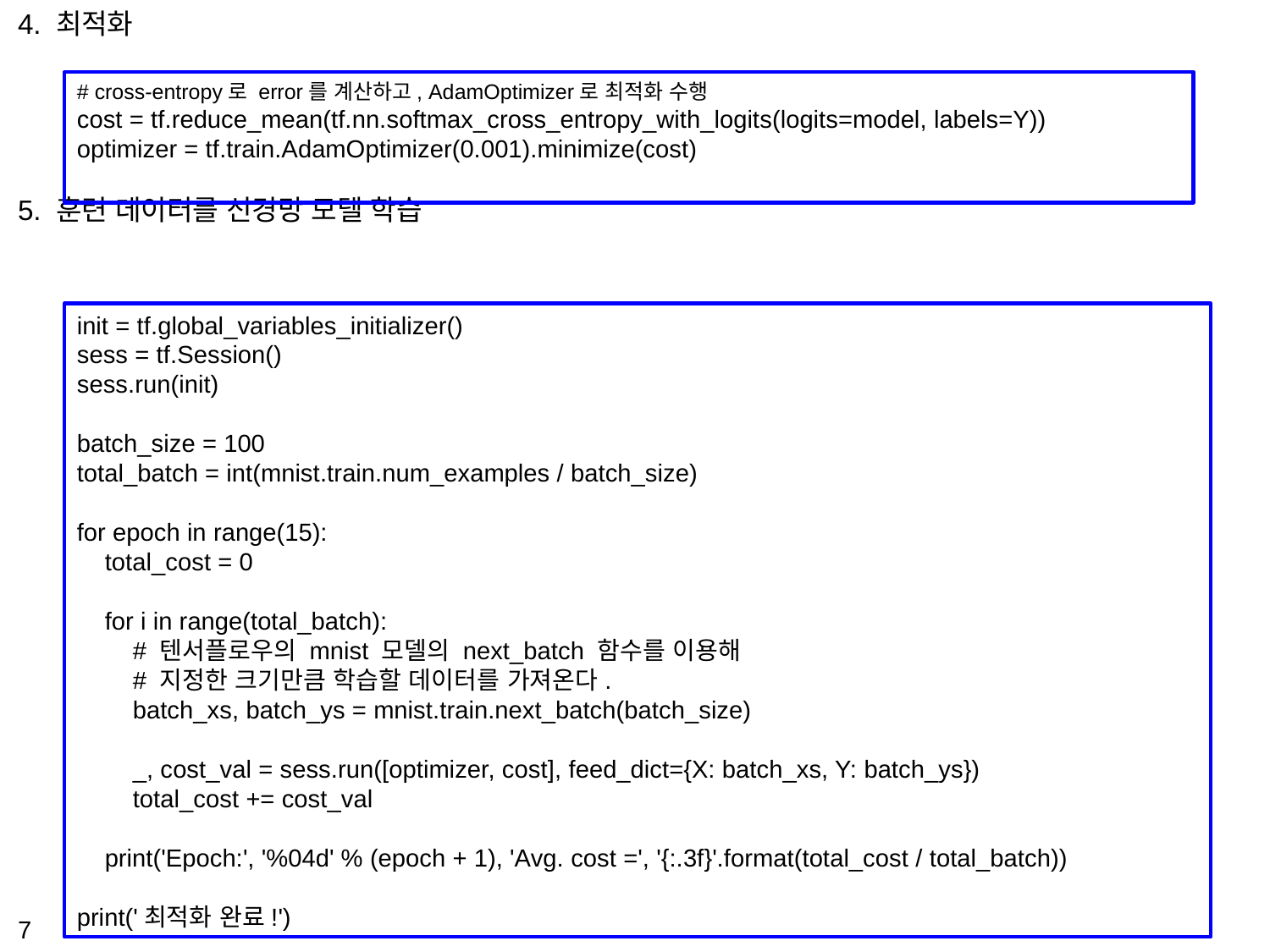

4. 최적화

5. 훈련 데이터를 신경망 모델 학습

# cross-entropy로 error를 계산하고, AdamOptimizer로 최적화 수행
cost = tf.reduce_mean(tf.nn.softmax_cross_entropy_with_logits(logits=model, labels=Y))
optimizer = tf.train.AdamOptimizer(0.001).minimize(cost)

init = tf.global_variables_initializer()
sess = tf.Session()
sess.run(init)

batch_size = 100
total_batch = int(mnist.train.num_examples / batch_size)

for epoch in range(15):
    total_cost = 0

    for i in range(total_batch):
        # 텐서플로우의 mnist 모델의 next_batch 함수를 이용해
        # 지정한 크기만큼 학습할 데이터를 가져온다.
        batch_xs, batch_ys = mnist.train.next_batch(batch_size)

        _, cost_val = sess.run([optimizer, cost], feed_dict={X: batch_xs, Y: batch_ys})
        total_cost += cost_val

    print('Epoch:', '%04d' % (epoch + 1), 'Avg. cost =', '{:.3f}'.format(total_cost / total_batch))

print('최적화 완료!')
7